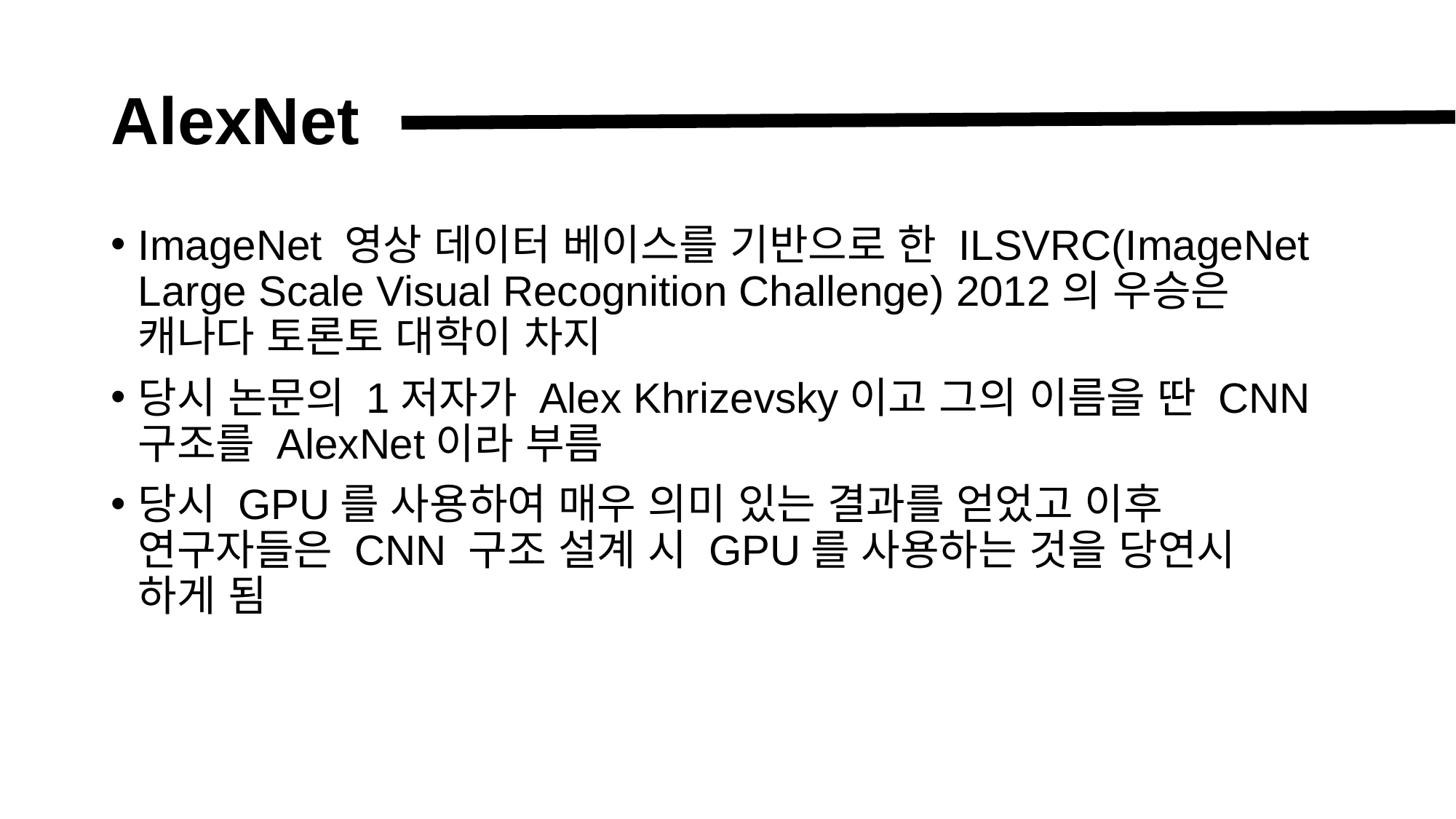

# AlexNet
ImageNet 영상 데이터 베이스를 기반으로 한 ILSVRC(ImageNet Large Scale Visual Recognition Challenge) 2012의 우승은 캐나다 토론토 대학이 차지
당시 논문의 1저자가 Alex Khrizevsky이고 그의 이름을 딴 CNN 구조를 AlexNet이라 부름
당시 GPU를 사용하여 매우 의미 있는 결과를 얻었고 이후 연구자들은 CNN 구조 설계 시 GPU를 사용하는 것을 당연시
하게 됨